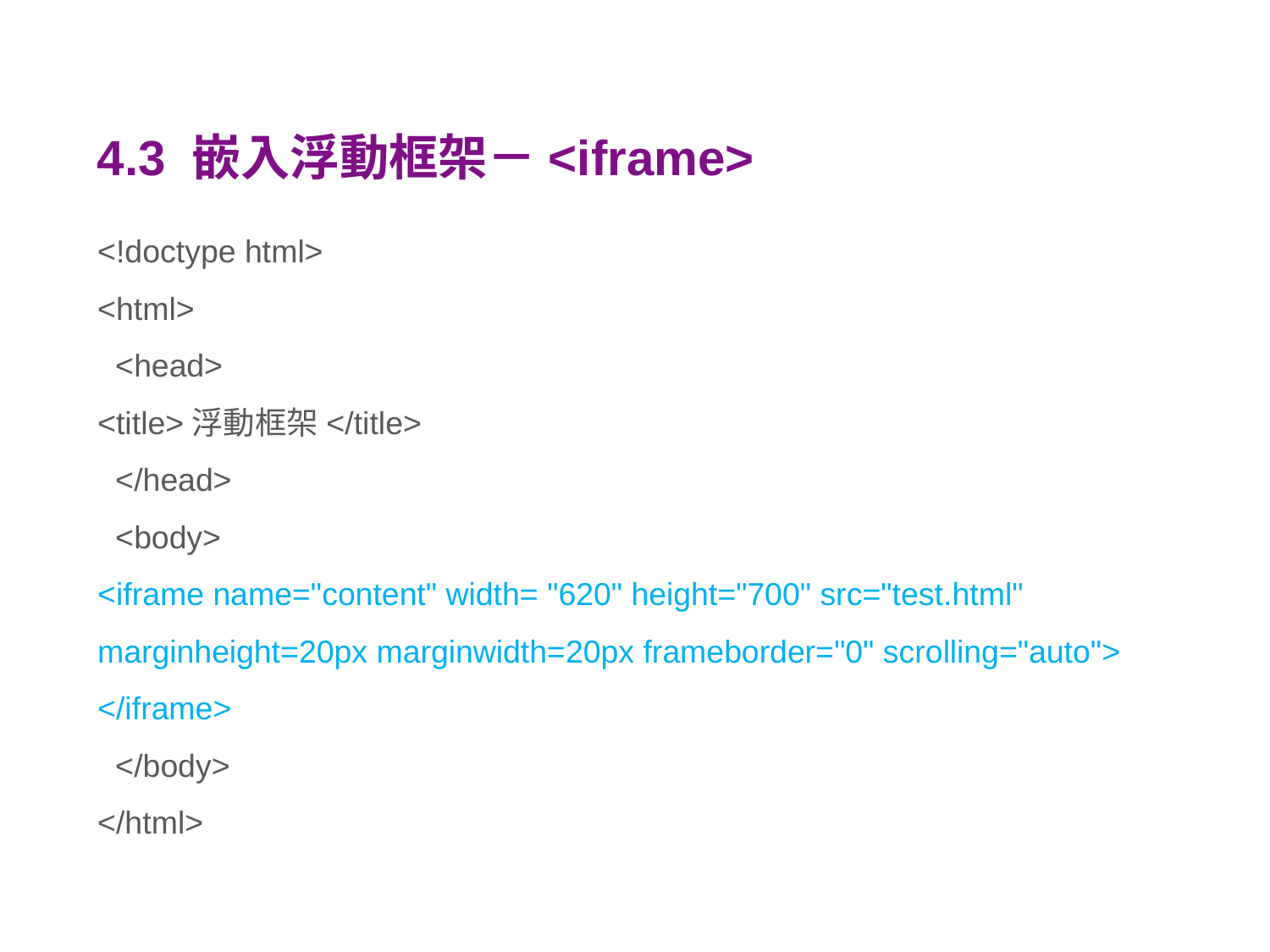

# 4.3 嵌入浮動框架－<iframe>
<!doctype html>
<html>
  <head>
<title>浮動框架</title>
  </head>
  <body>
<iframe name="content" width= "620" height="700" src="test.html"  marginheight=20px marginwidth=20px frameborder="0" scrolling="auto">
</iframe>
  </body>
</html>